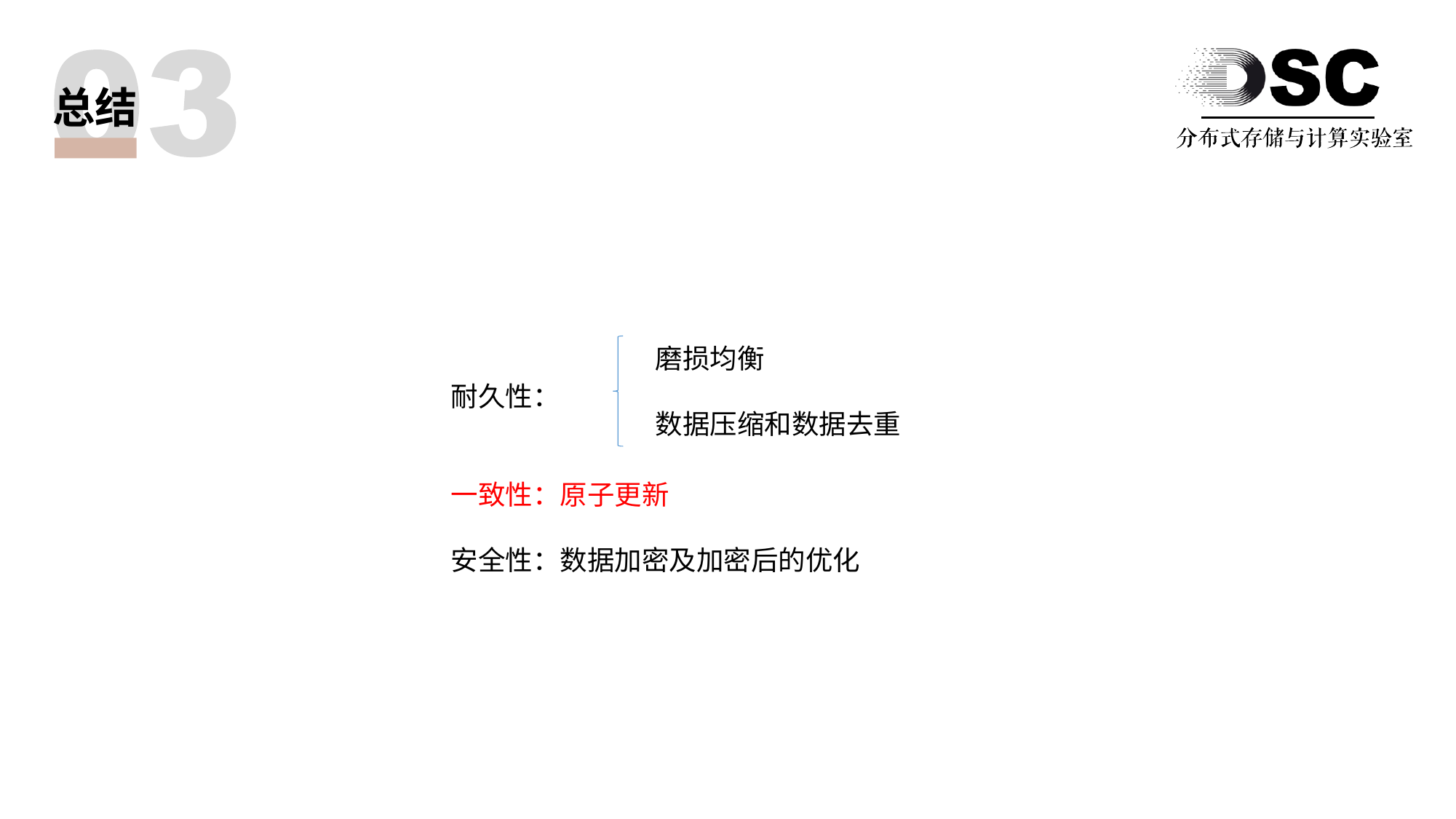

总结

磨损均衡

数据压缩和数据去重
耐久性：

一致性：原子更新

安全性：数据加密及加密后的优化